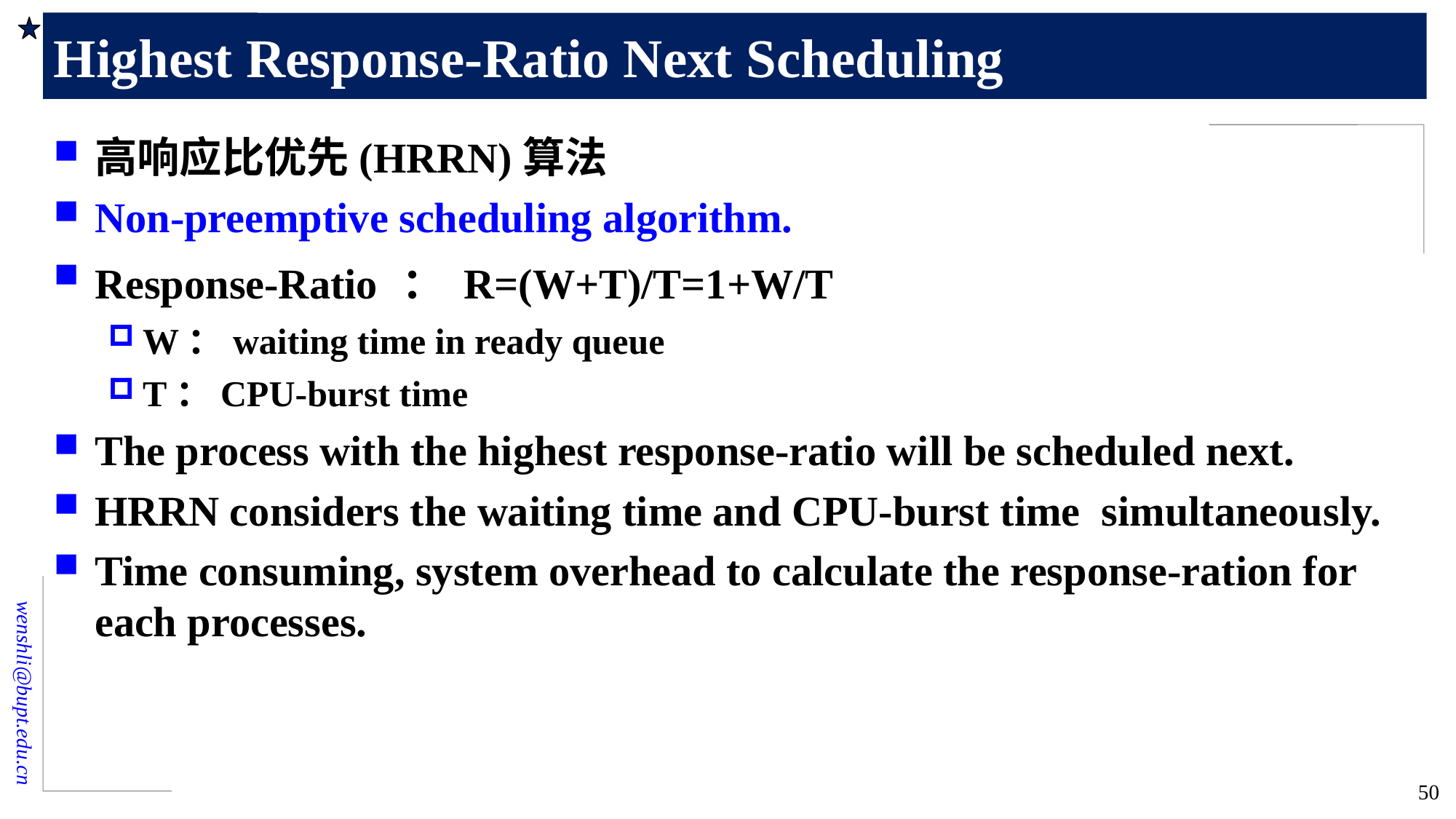

# Highest Response-Ratio Next Scheduling
高响应比优先(HRRN)算法
Non-preemptive scheduling algorithm.
Response-Ratio ： R=(W+T)/T=1+W/T
W：waiting time in ready queue
T：CPU-burst time
The process with the highest response-ratio will be scheduled next.
HRRN considers the waiting time and CPU-burst time  simultaneously.
Time consuming, system overhead to calculate the response-ration for each processes.
50